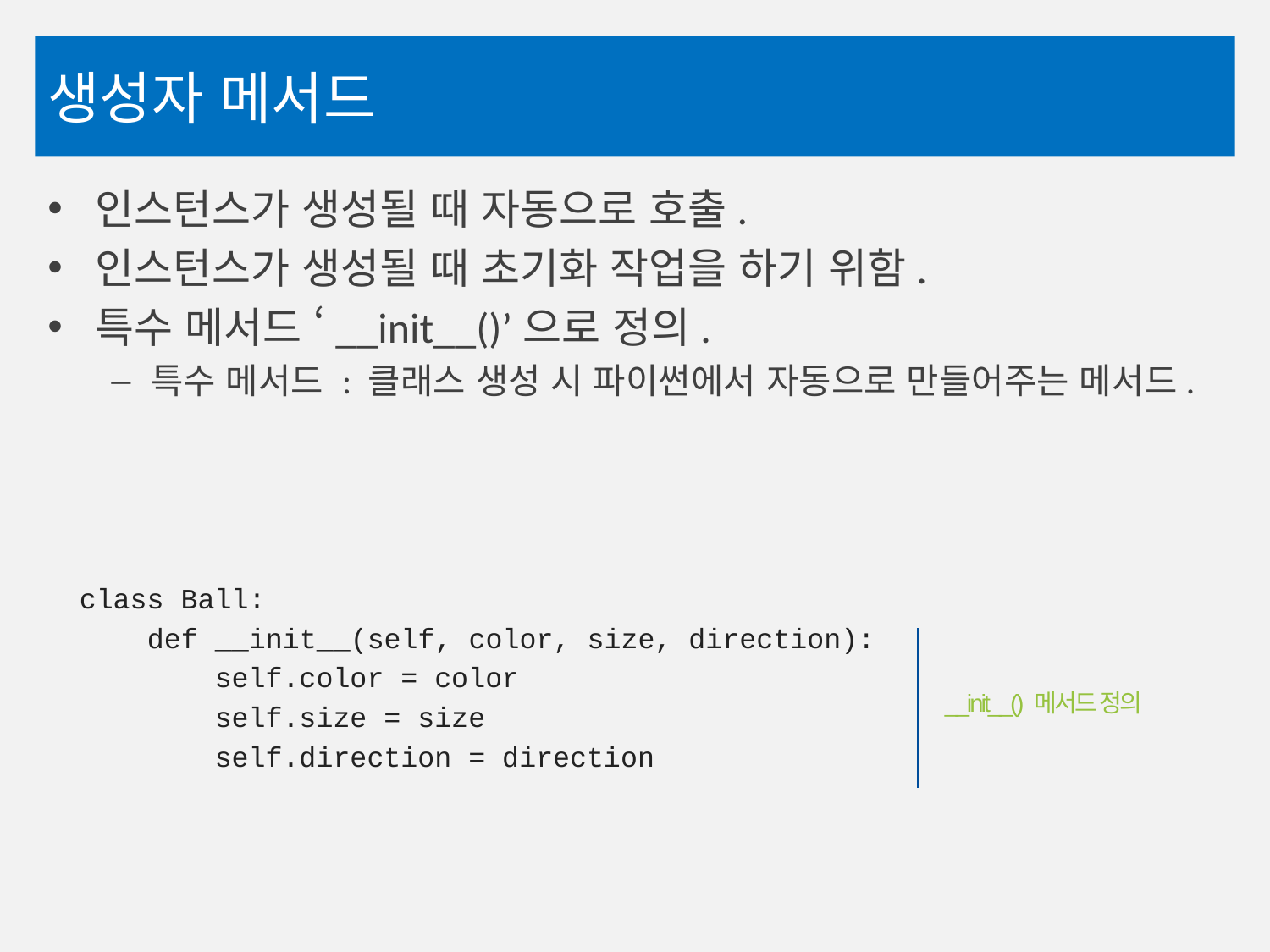

# 생성자 메서드
인스턴스가 생성될 때 자동으로 호출.
인스턴스가 생성될 때 초기화 작업을 하기 위함.
특수 메서드 ‘__init__()’으로 정의.
특수 메서드 : 클래스 생성 시 파이썬에서 자동으로 만들어주는 메서드.

class Ball:
    def __init__(self, color, size, direction):
        self.color = color
        self.size = size
        self.direction = direction
__init__() 메서드 정의